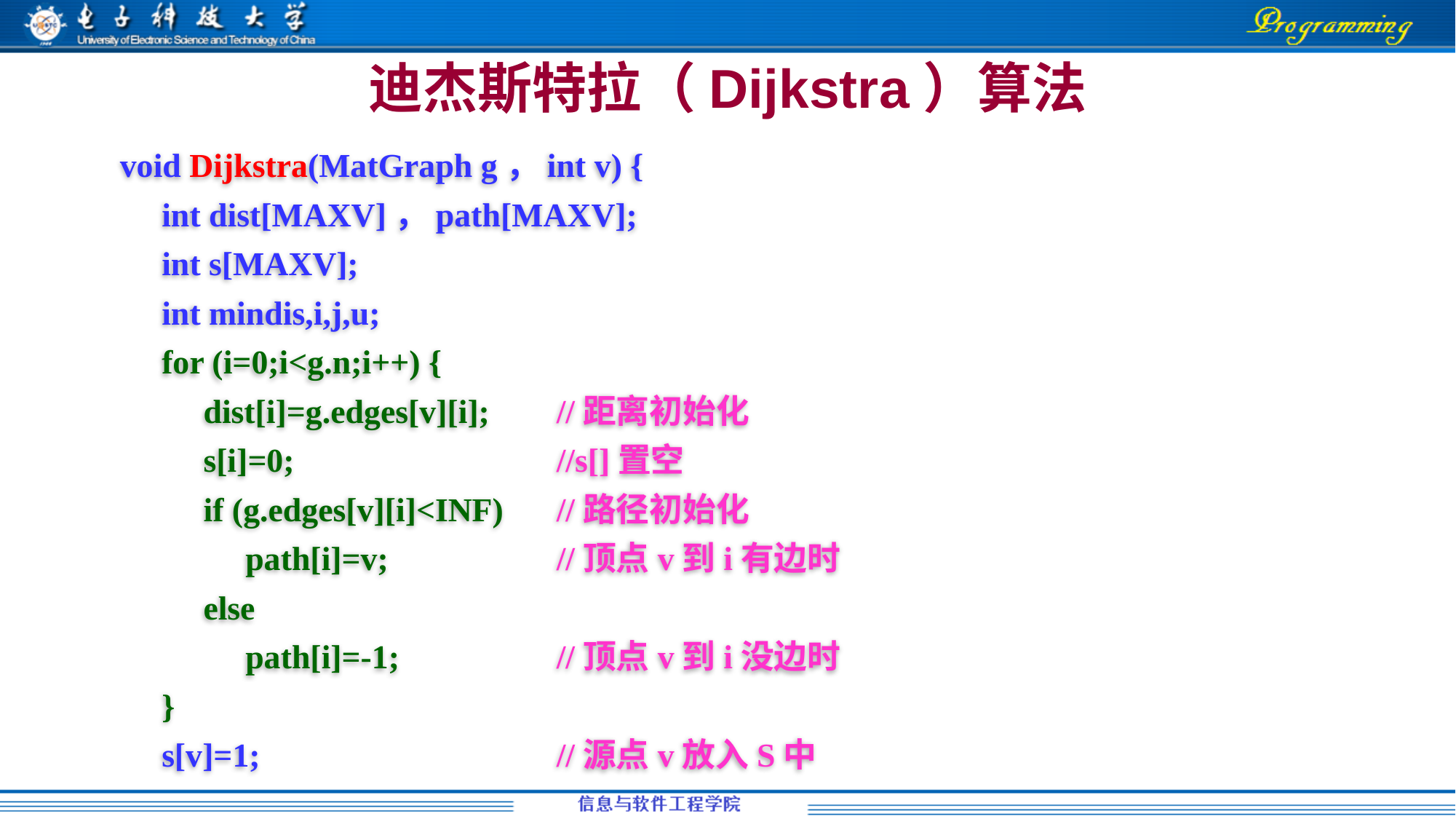

# 迪杰斯特拉（Dijkstra）算法
void Dijkstra(MatGraph g，int v) {
     int dist[MAXV]，path[MAXV];
     int s[MAXV];
     int mindis,i,j,u;
     for (i=0;i<g.n;i++) {
          dist[i]=g.edges[v][i];	//距离初始化
          s[i]=0;			//s[]置空
          if (g.edges[v][i]<INF)	//路径初始化
               path[i]=v;		//顶点v到i有边时
          else
               path[i]=-1;		//顶点v到i没边时
     }
     s[v]=1;	 		//源点v放入S中